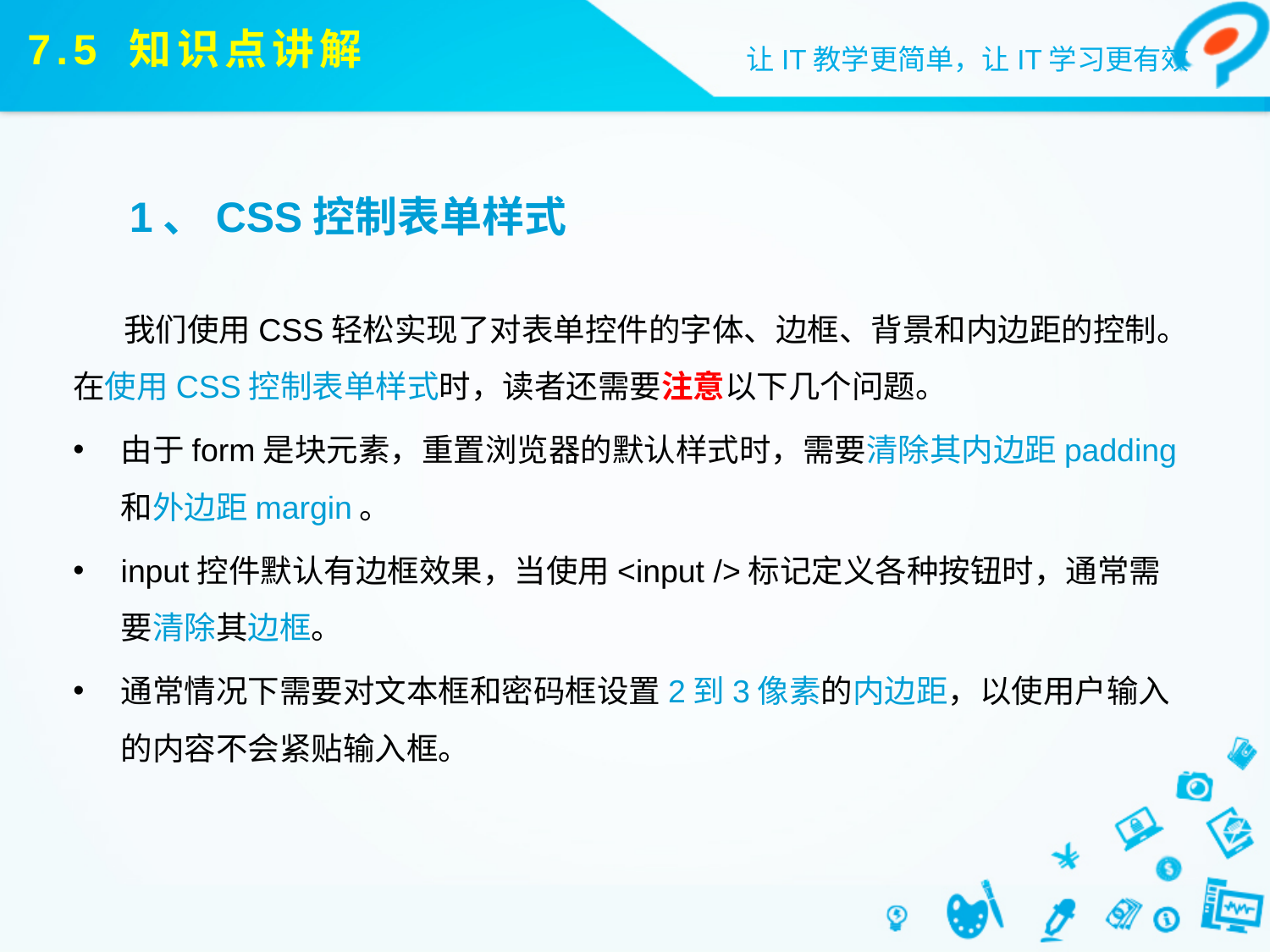

# 7.5 知识点讲解
1、CSS控制表单样式
      我们使用CSS轻松实现了对表单控件的字体、边框、背景和内边距的控制。在使用CSS控制表单样式时，读者还需要注意以下几个问题。
由于form是块元素，重置浏览器的默认样式时，需要清除其内边距padding和外边距margin。
input控件默认有边框效果，当使用<input />标记定义各种按钮时，通常需要清除其边框。
通常情况下需要对文本框和密码框设置2到3像素的内边距，以使用户输入的内容不会紧贴输入框。